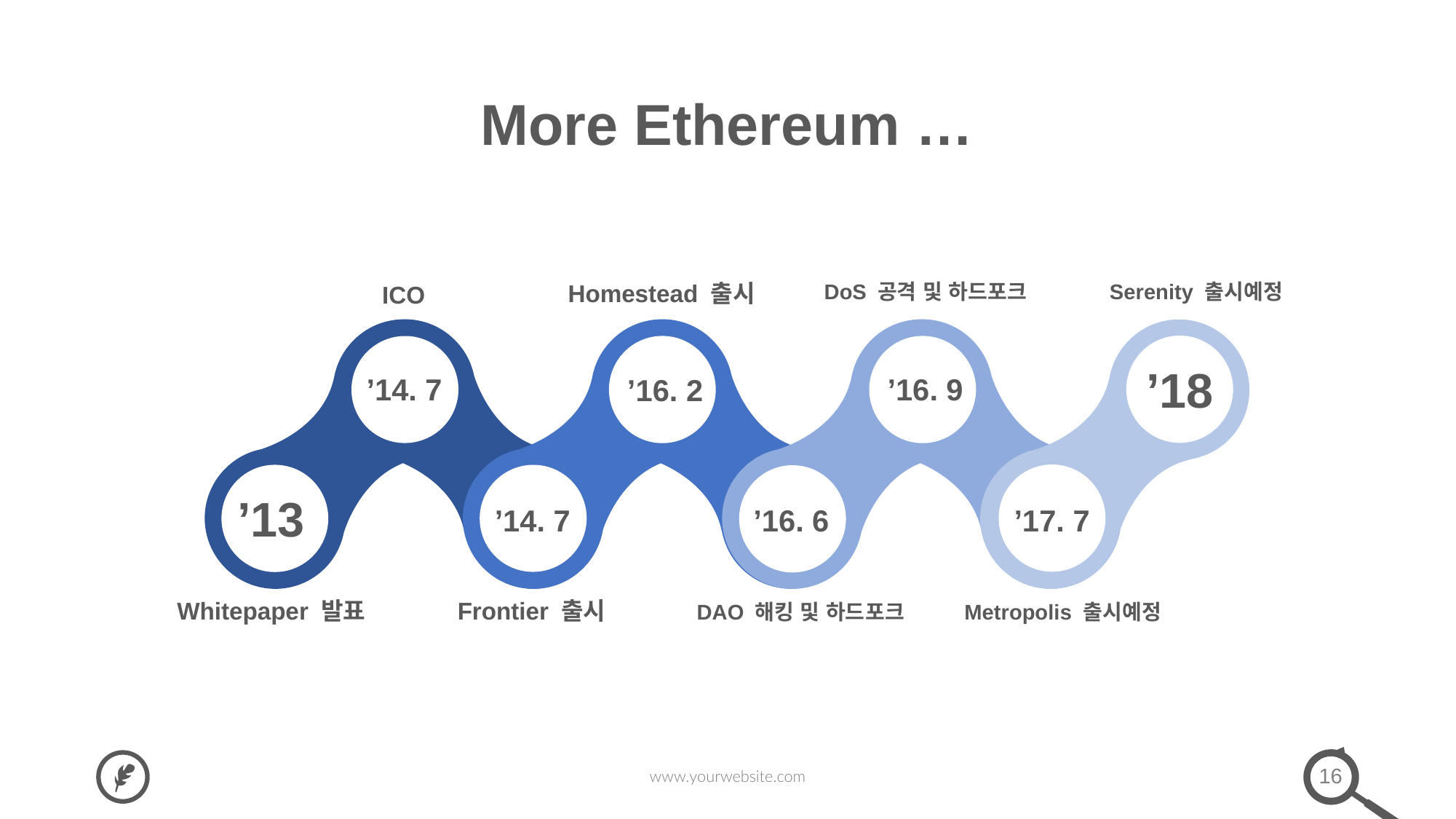

More Ethereum …
DoS 공격 및 하드포크
Serenity 출시예정
Homestead 출시
ICO

’18
’16. 9
’14. 7
’16. 2

’13
’14. 7
’16. 6
’17. 7
Whitepaper 발표
Frontier 출시
DAO 해킹 및 하드포크
Metropolis 출시예정

16

www.yourwebsite.com